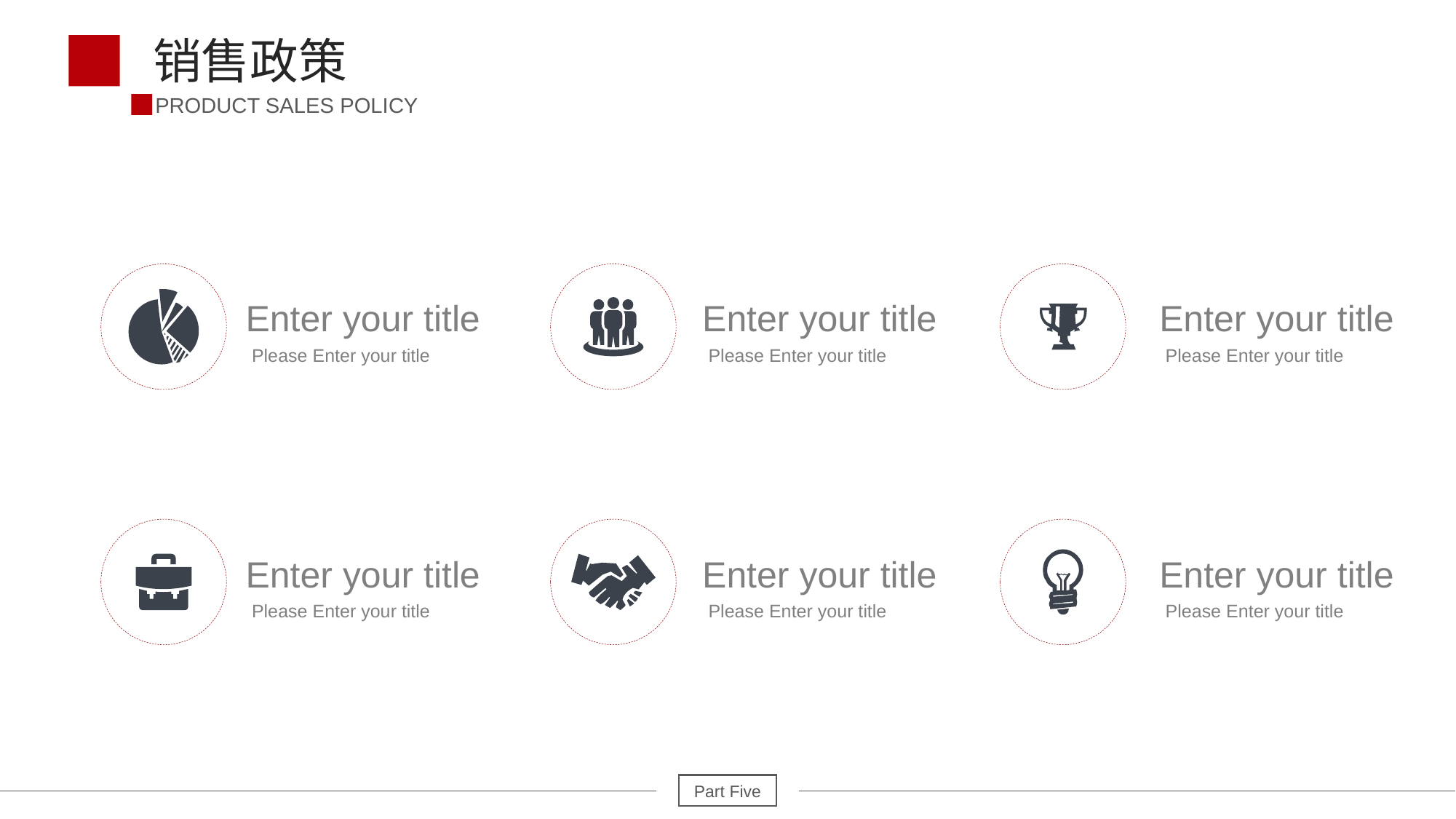

销售政策

PRODUCT SALES POLICY

Enter your title
Enter your title
Enter your title
Please Enter your title
Please Enter your title
Please Enter your title

Enter your title
Enter your title
Enter your title
Please Enter your title
Please Enter your title
Please Enter your title
Part Five